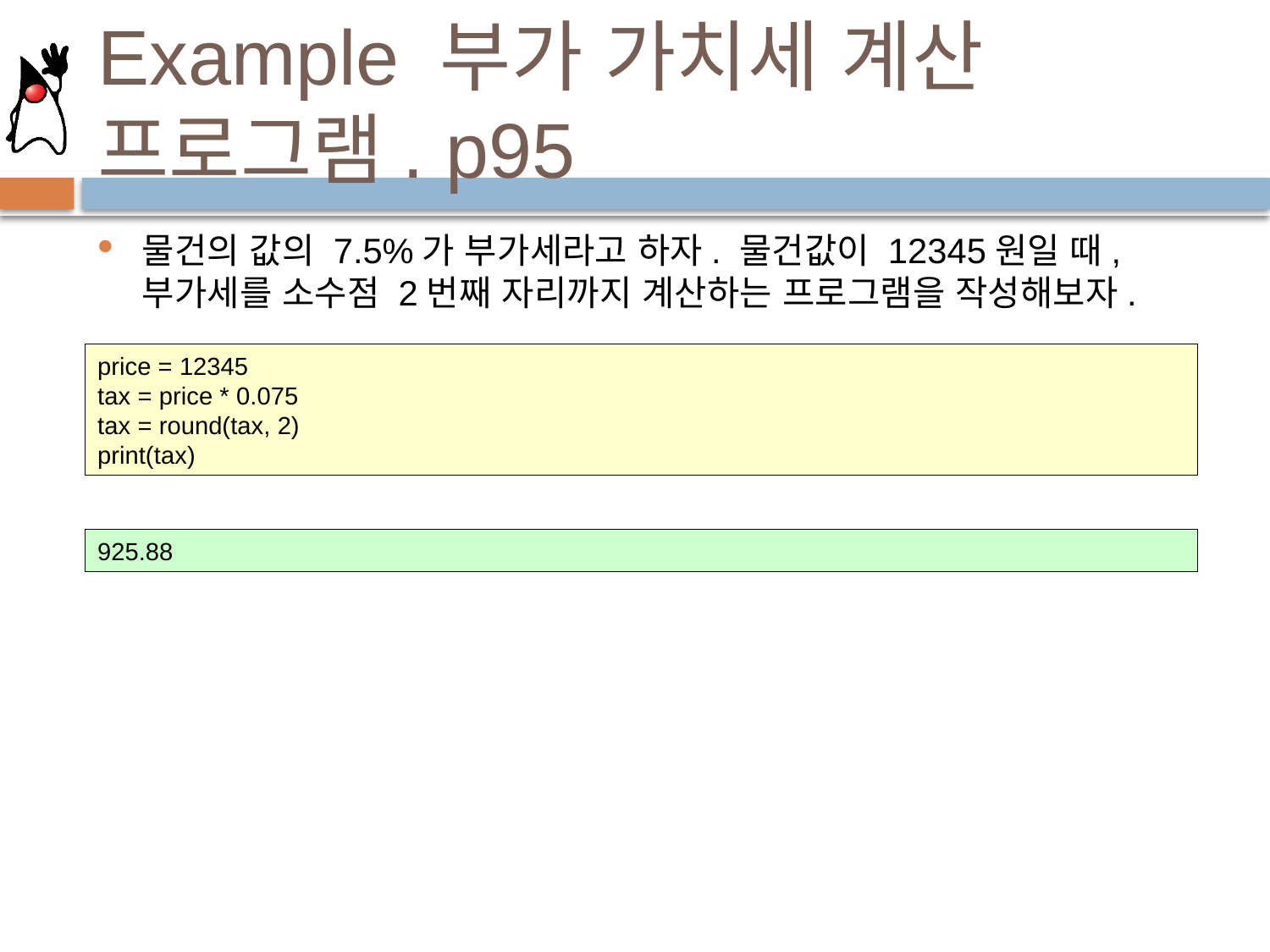

# Example 부가 가치세 계산 프로그램. p95
물건의 값의 7.5%가 부가세라고 하자. 물건값이 12345원일 때, 부가세를 소수점 2번째 자리까지 계산하는 프로그램을 작성해보자.
price = 12345
tax = price * 0.075
tax = round(tax, 2)
print(tax)
925.88